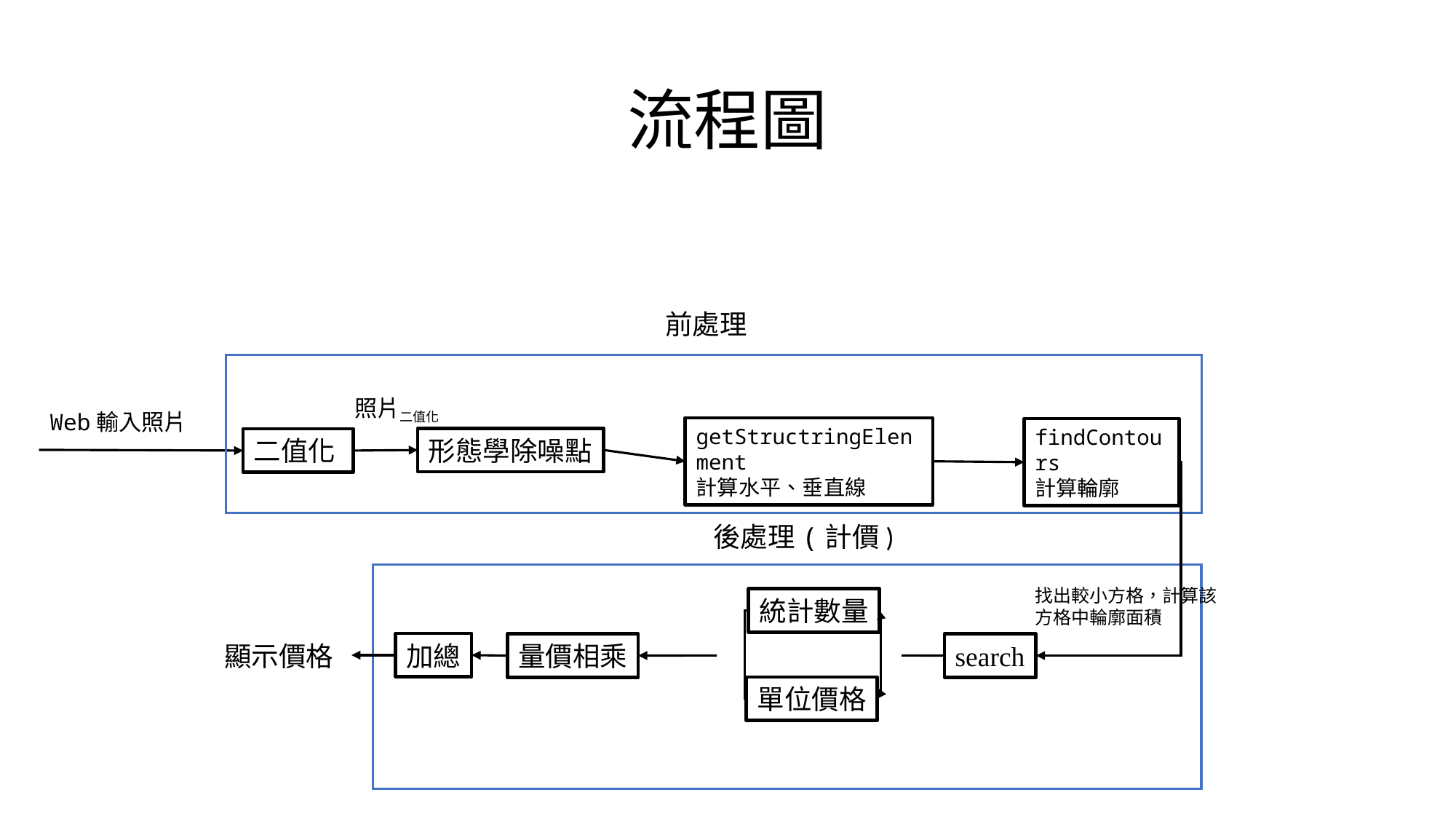

# 流程圖
前處理

照片二值化
Web輸入照片
getStructringElenment
計算水平、垂直線
findContours
計算輪廓
形態學除噪點
二值化
後處理(計價)

找出較小方格，計算該方格中輪廓面積
統計數量
顯示價格
加總
量價相乘
search
單位價格